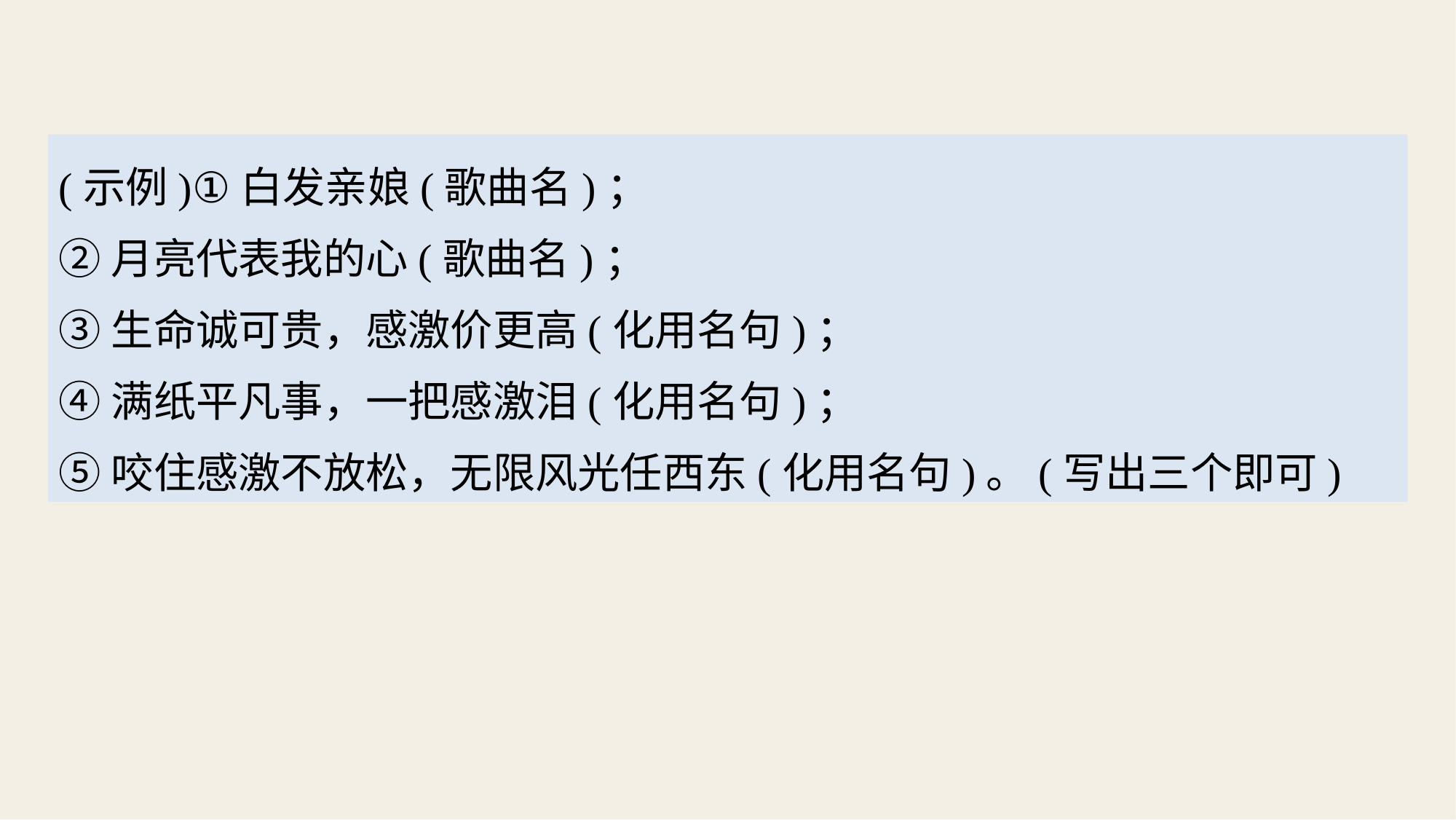

(示例)①白发亲娘(歌曲名)；
②月亮代表我的心(歌曲名)；
③生命诚可贵，感激价更高(化用名句)；
④满纸平凡事，一把感激泪(化用名句)；
⑤咬住感激不放松，无限风光任西东(化用名句)。(写出三个即可)